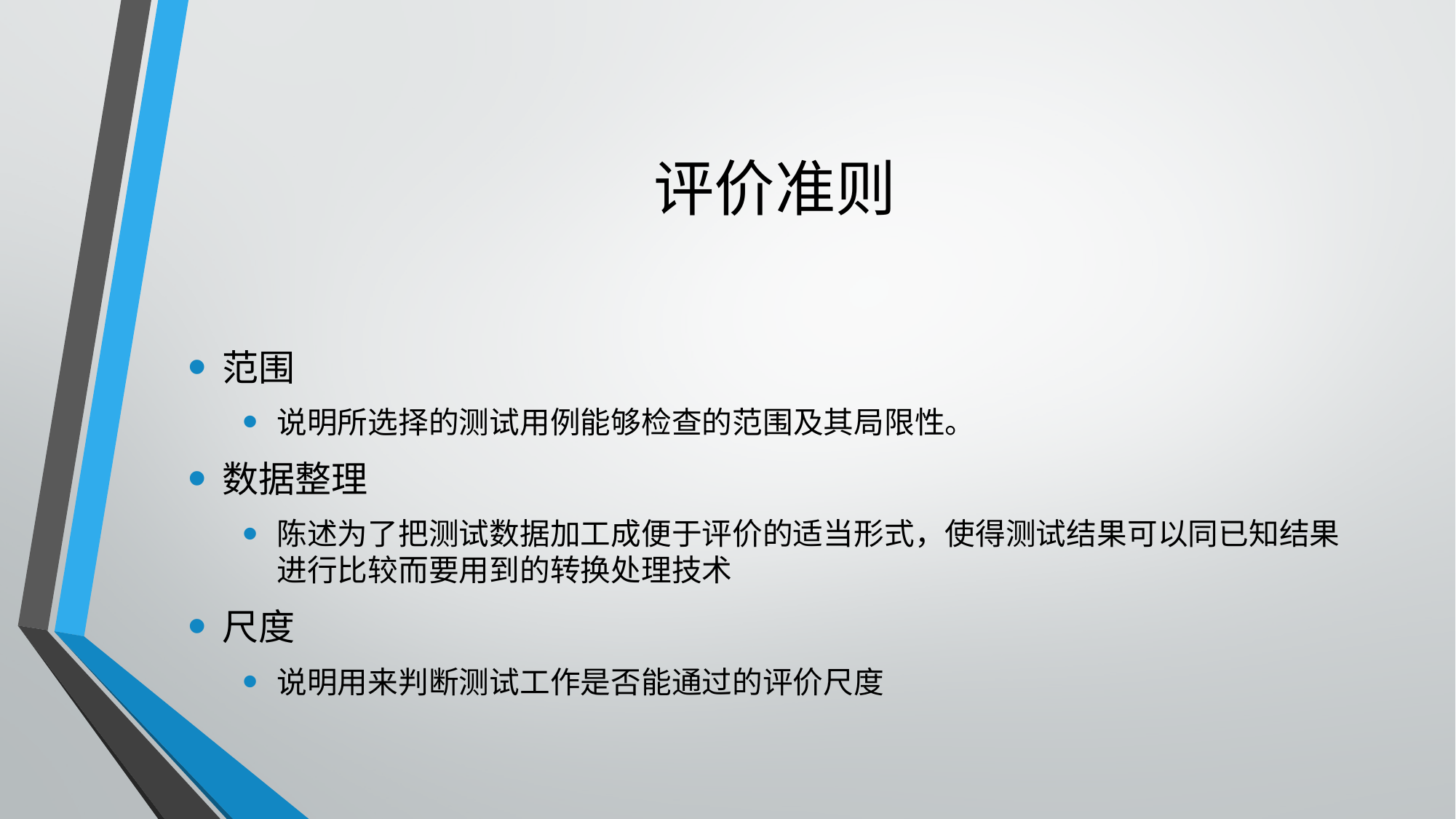

# 评价准则
范围
说明所选择的测试用例能够检查的范围及其局限性。
数据整理
陈述为了把测试数据加工成便于评价的适当形式，使得测试结果可以同已知结果进行比较而要用到的转换处理技术
尺度
说明用来判断测试工作是否能通过的评价尺度